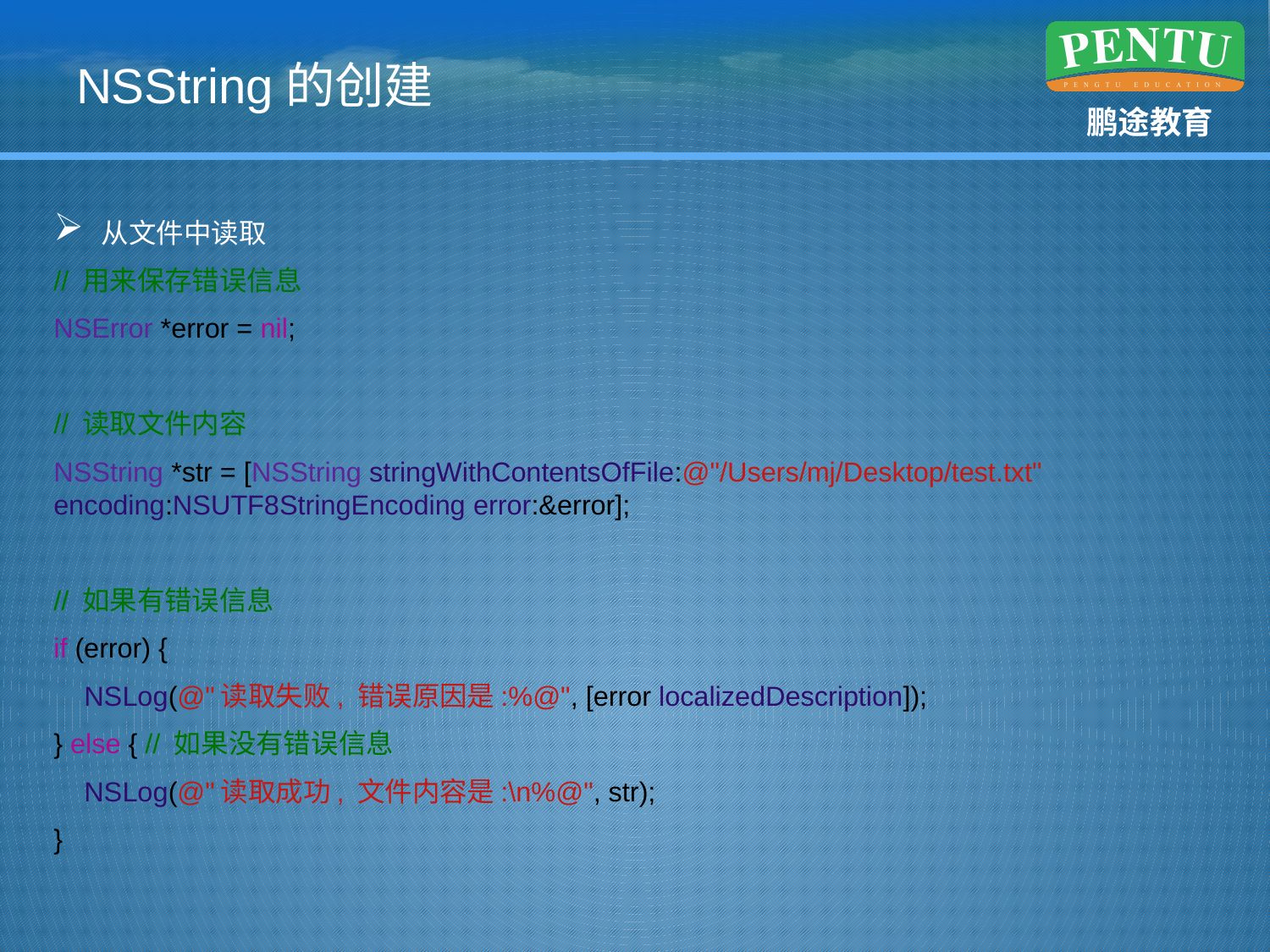

# NSString的创建
从文件中读取
// 用来保存错误信息
NSError *error = nil;

// 读取文件内容
NSString *str = [NSString stringWithContentsOfFile:@"/Users/mj/Desktop/test.txt" encoding:NSUTF8StringEncoding error:&error];

// 如果有错误信息
if (error) {
    NSLog(@"读取失败, 错误原因是:%@", [error localizedDescription]);
} else { // 如果没有错误信息
    NSLog(@"读取成功, 文件内容是:\n%@", str);
}